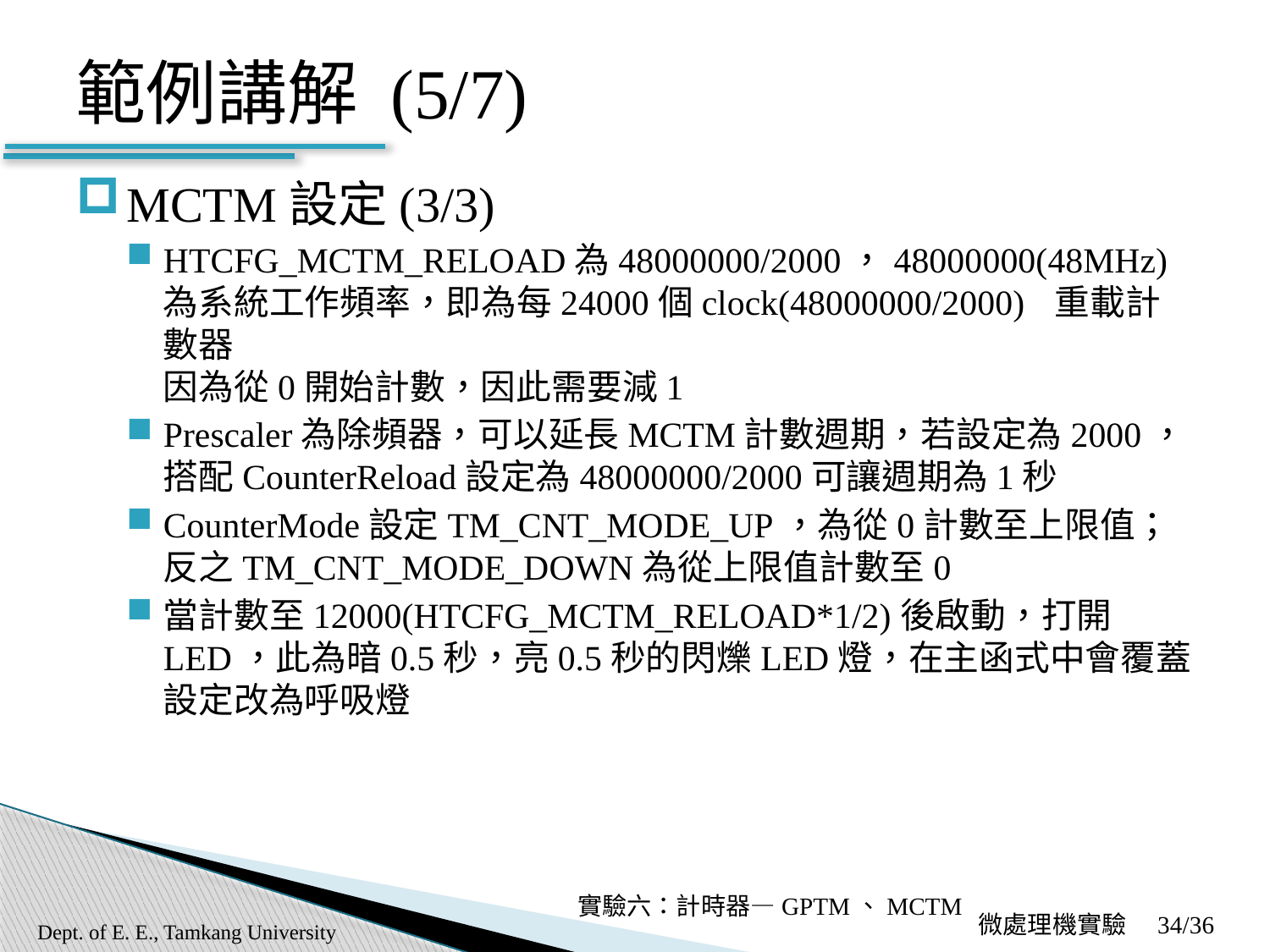

# 範例講解 (5/7)
MCTM設定(3/3)
HTCFG_MCTM_RELOAD為48000000/2000，48000000(48MHz)為系統工作頻率，即為每24000個clock(48000000/2000) 重載計數器
因為從0開始計數，因此需要減1
Prescaler為除頻器，可以延長MCTM計數週期，若設定為2000，搭配CounterReload設定為48000000/2000可讓週期為1秒
CounterMode設定TM_CNT_MODE_UP，為從0計數至上限值；反之TM_CNT_MODE_DOWN為從上限值計數至0
當計數至12000(HTCFG_MCTM_RELOAD*1/2)後啟動，打開LED，此為暗0.5秒，亮0.5秒的閃爍LED燈，在主函式中會覆蓋設定改為呼吸燈